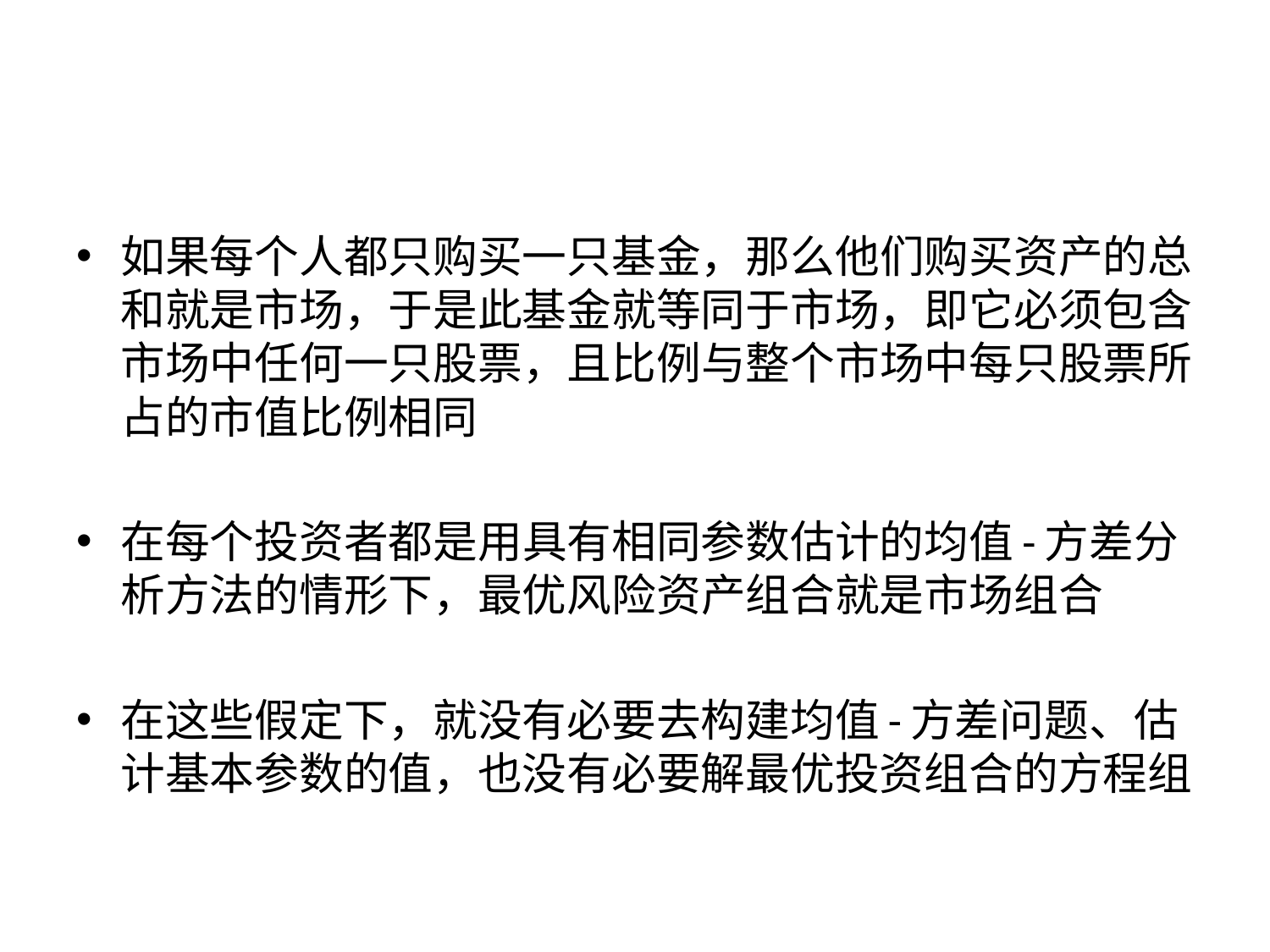

如果每个人都只购买一只基金，那么他们购买资产的总和就是市场，于是此基金就等同于市场，即它必须包含市场中任何一只股票，且比例与整个市场中每只股票所占的市值比例相同

在每个投资者都是用具有相同参数估计的均值-方差分析方法的情形下，最优风险资产组合就是市场组合

在这些假定下，就没有必要去构建均值-方差问题、估计基本参数的值，也没有必要解最优投资组合的方程组